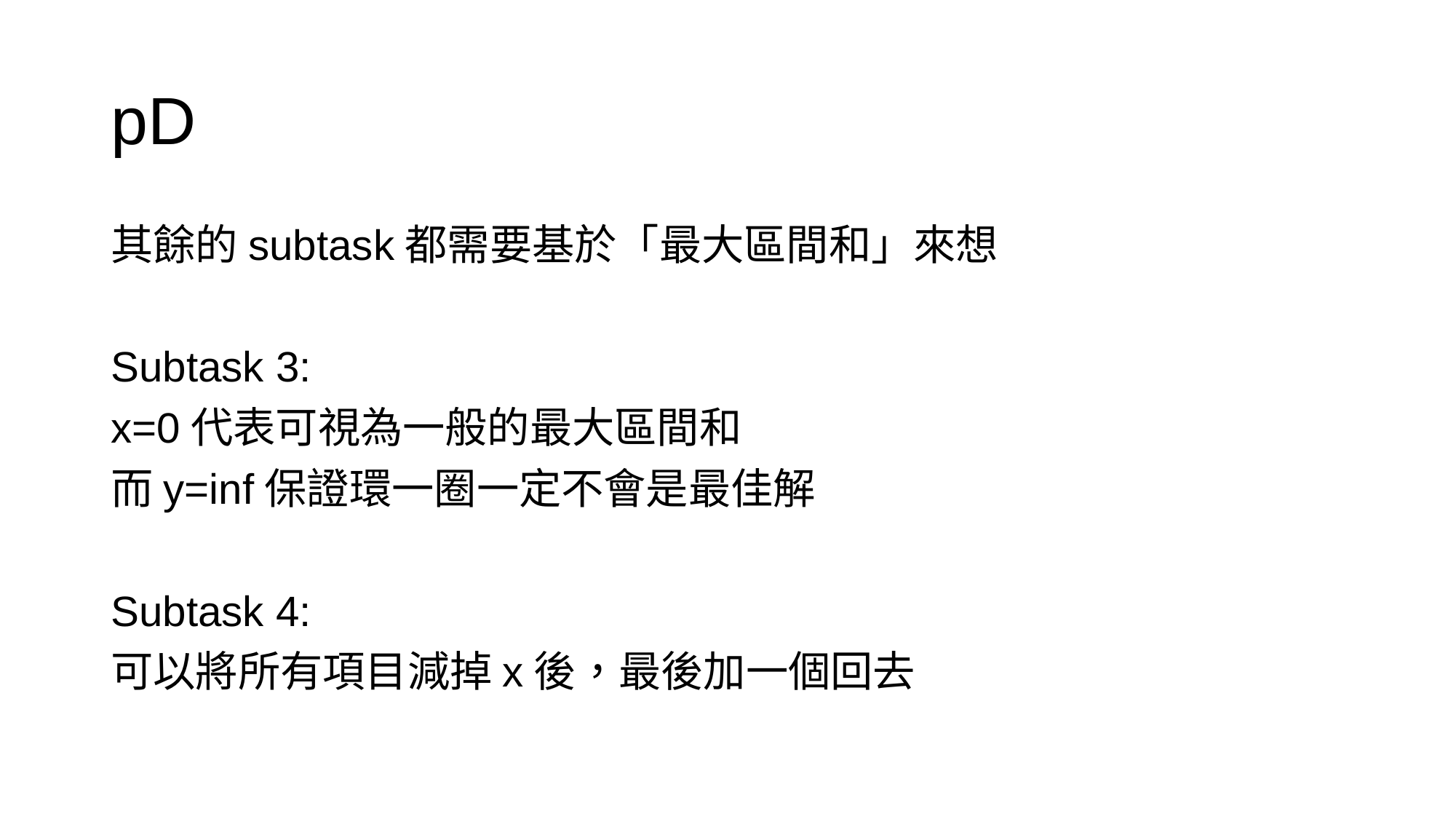

# pD
其餘的subtask都需要基於「最大區間和」來想

Subtask 3:
x=0代表可視為一般的最大區間和
而y=inf保證環一圈一定不會是最佳解

Subtask 4:
可以將所有項目減掉x後，最後加一個回去